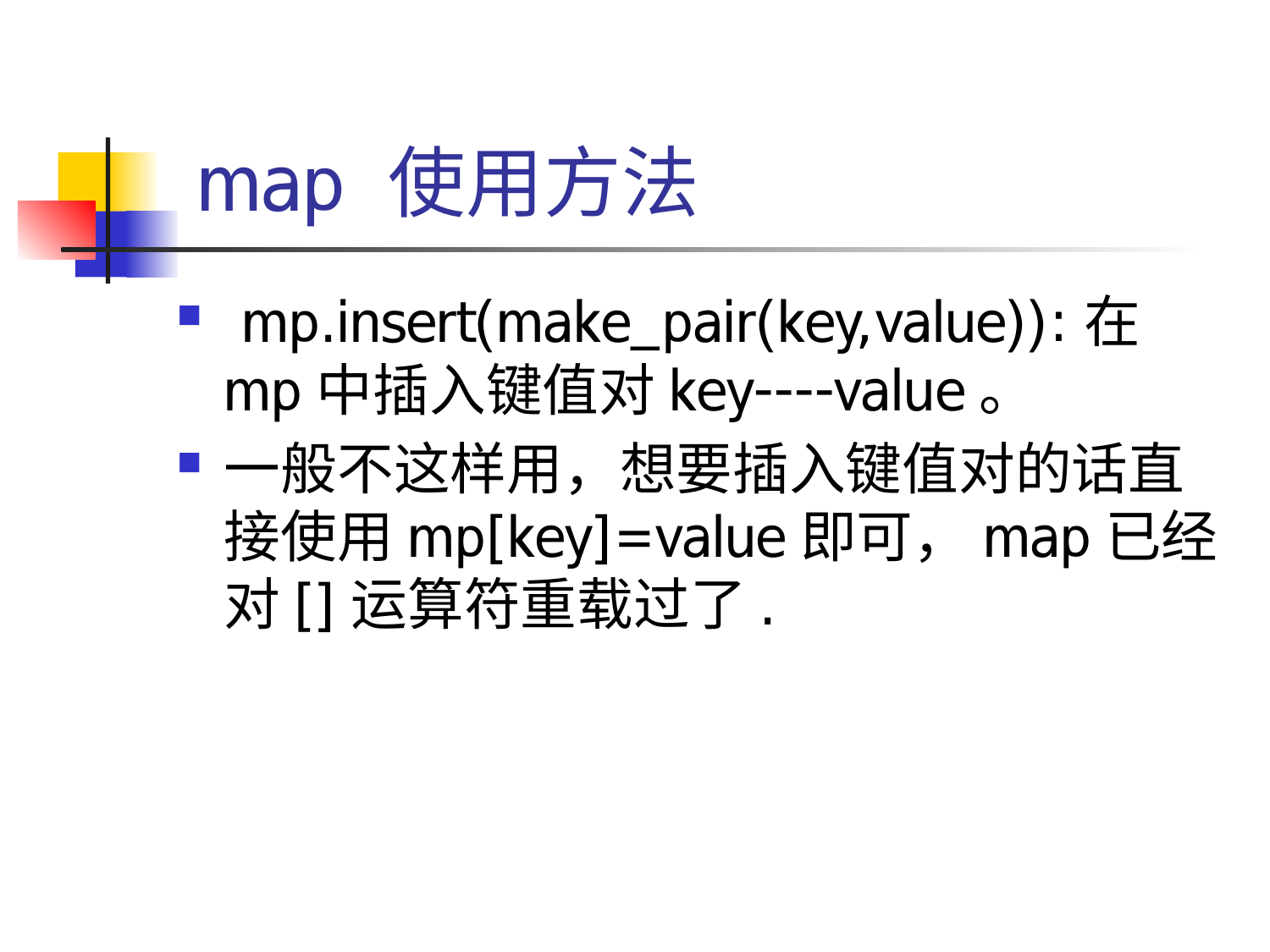

# map 使用方法
 mp.insert(make_pair(key,value)):在mp中插入键值对key----value。
一般不这样用，想要插入键值对的话直接使用mp[key]=value即可，map已经对[]运算符重载过了.